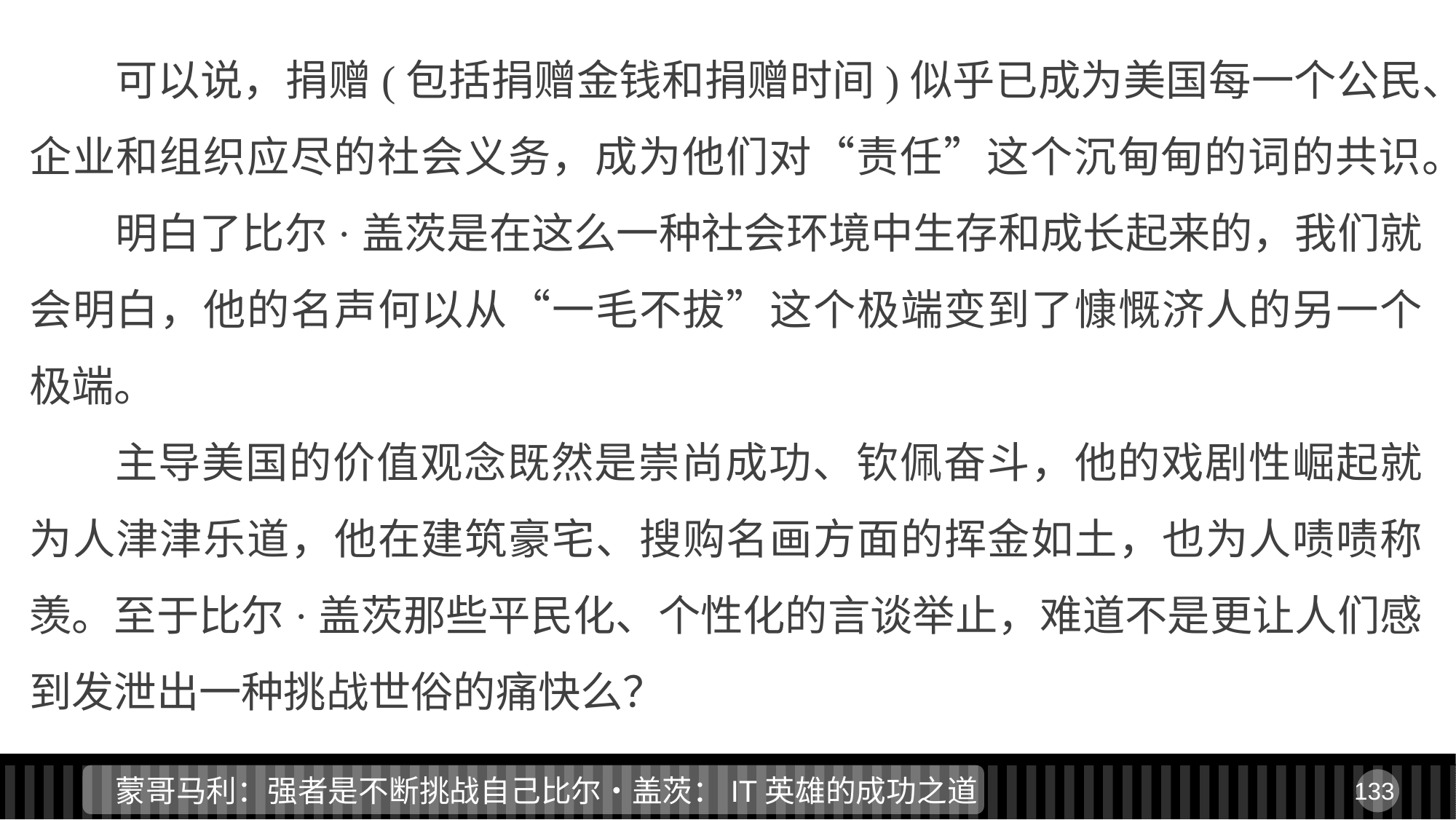

可以说，捐赠(包括捐赠金钱和捐赠时间)似乎已成为美国每一个公民、企业和组织应尽的社会义务，成为他们对“责任”这个沉甸甸的词的共识。
明白了比尔·盖茨是在这么一种社会环境中生存和成长起来的，我们就会明白，他的名声何以从“一毛不拔”这个极端变到了慷慨济人的另一个极端。
主导美国的价值观念既然是崇尚成功、钦佩奋斗，他的戏剧性崛起就为人津津乐道，他在建筑豪宅、搜购名画方面的挥金如土，也为人啧啧称羡。至于比尔·盖茨那些平民化、个性化的言谈举止，难道不是更让人们感到发泄出一种挑战世俗的痛快么？